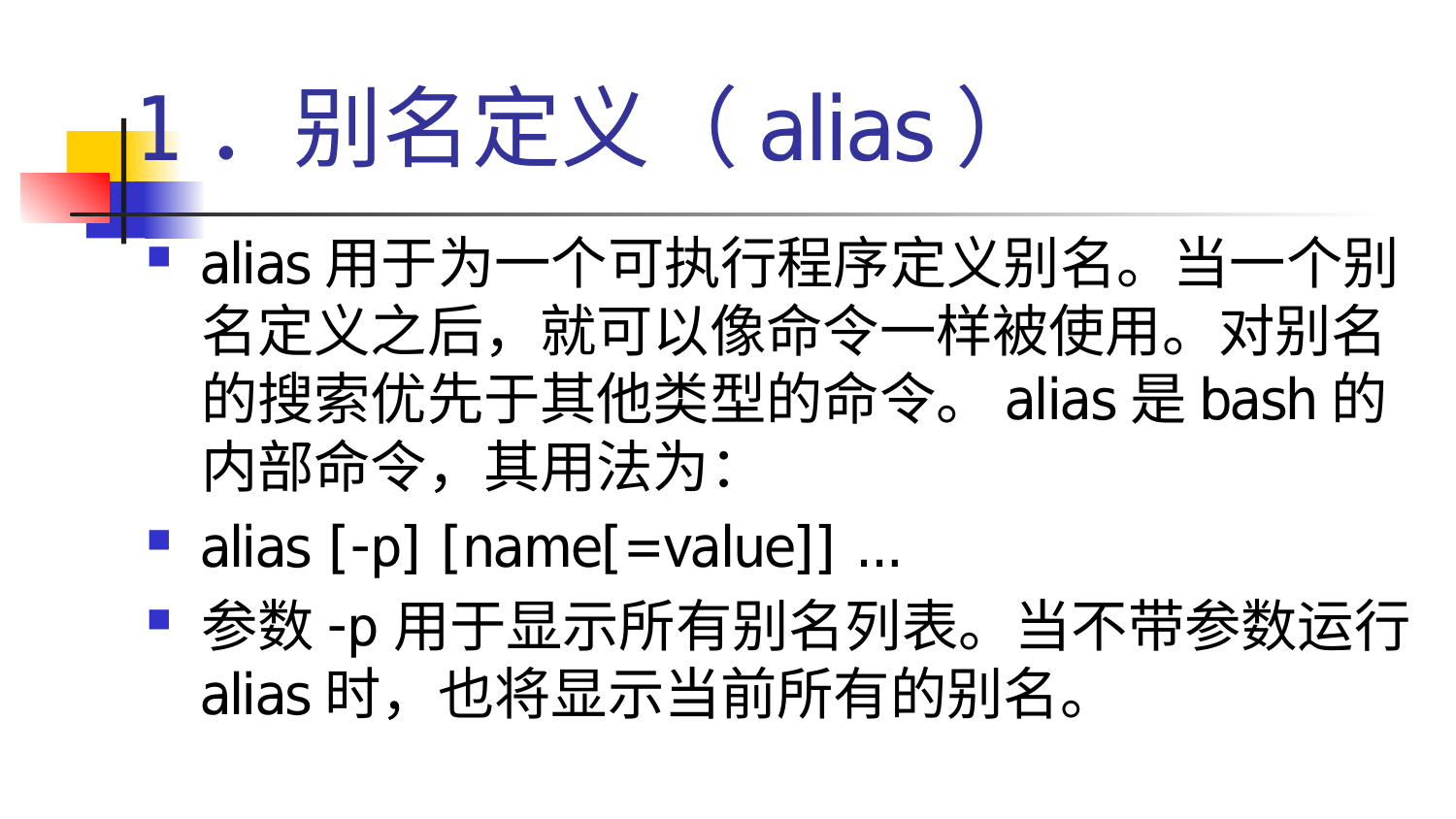

# 1．别名定义（alias）
alias用于为一个可执行程序定义别名。当一个别名定义之后，就可以像命令一样被使用。对别名的搜索优先于其他类型的命令。alias是bash的内部命令，其用法为：
alias [-p] [name[=value]] …
参数-p用于显示所有别名列表。当不带参数运行alias时，也将显示当前所有的别名。